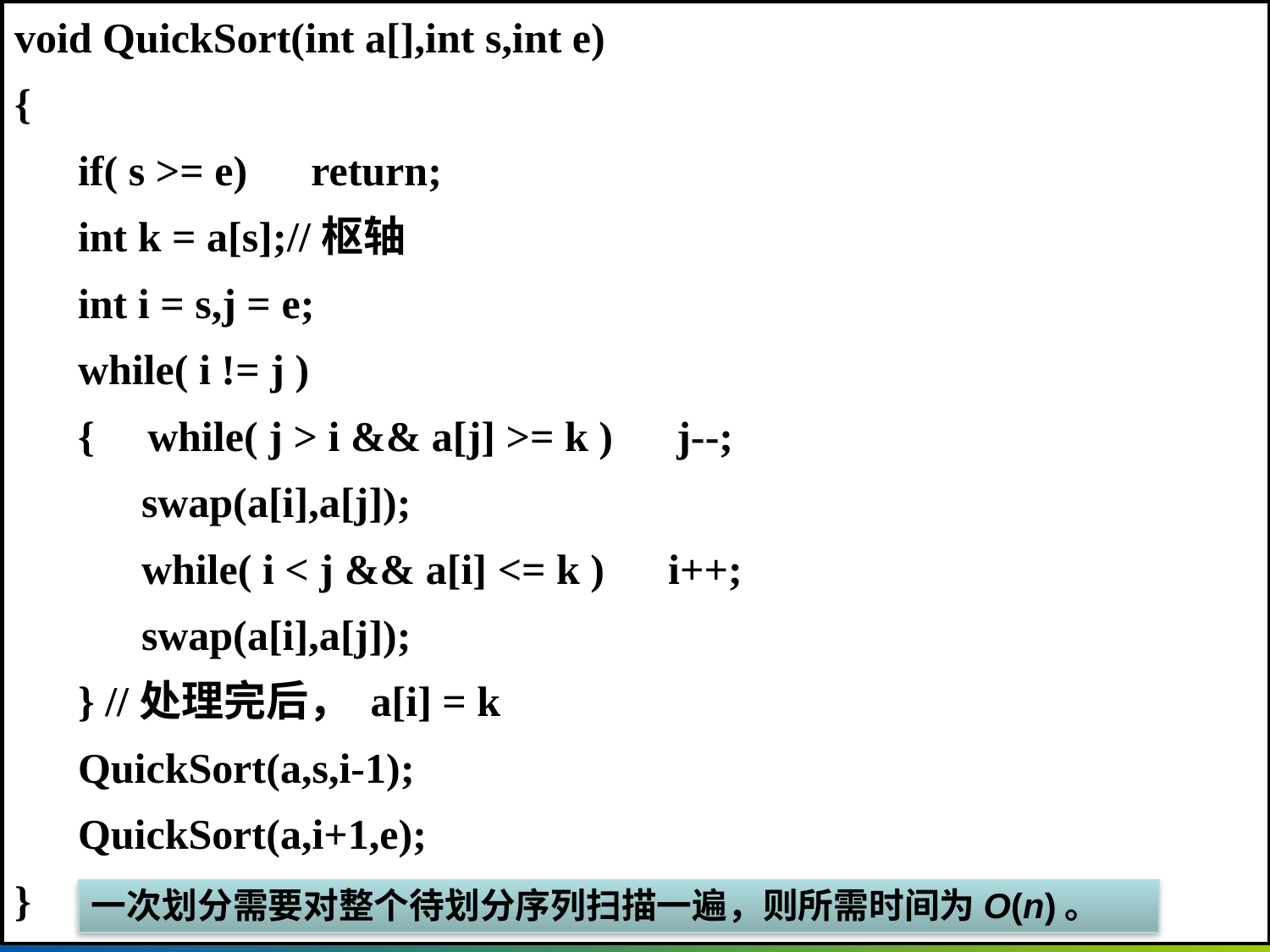

void QuickSort(int a[],int s,int e)
{
if( s >= e)      return;
int k = a[s];//枢轴
int i = s,j = e;
while( i != j )
{     while( j > i && a[j] >= k )      j--;
swap(a[i],a[j]);
while( i < j && a[i] <= k )      i++;
swap(a[i],a[j]);
} //处理完后， a[i] = k
QuickSort(a,s,i-1);
QuickSort(a,i+1,e);
}
一次划分需要对整个待划分序列扫描一遍，则所需时间为O(n)。